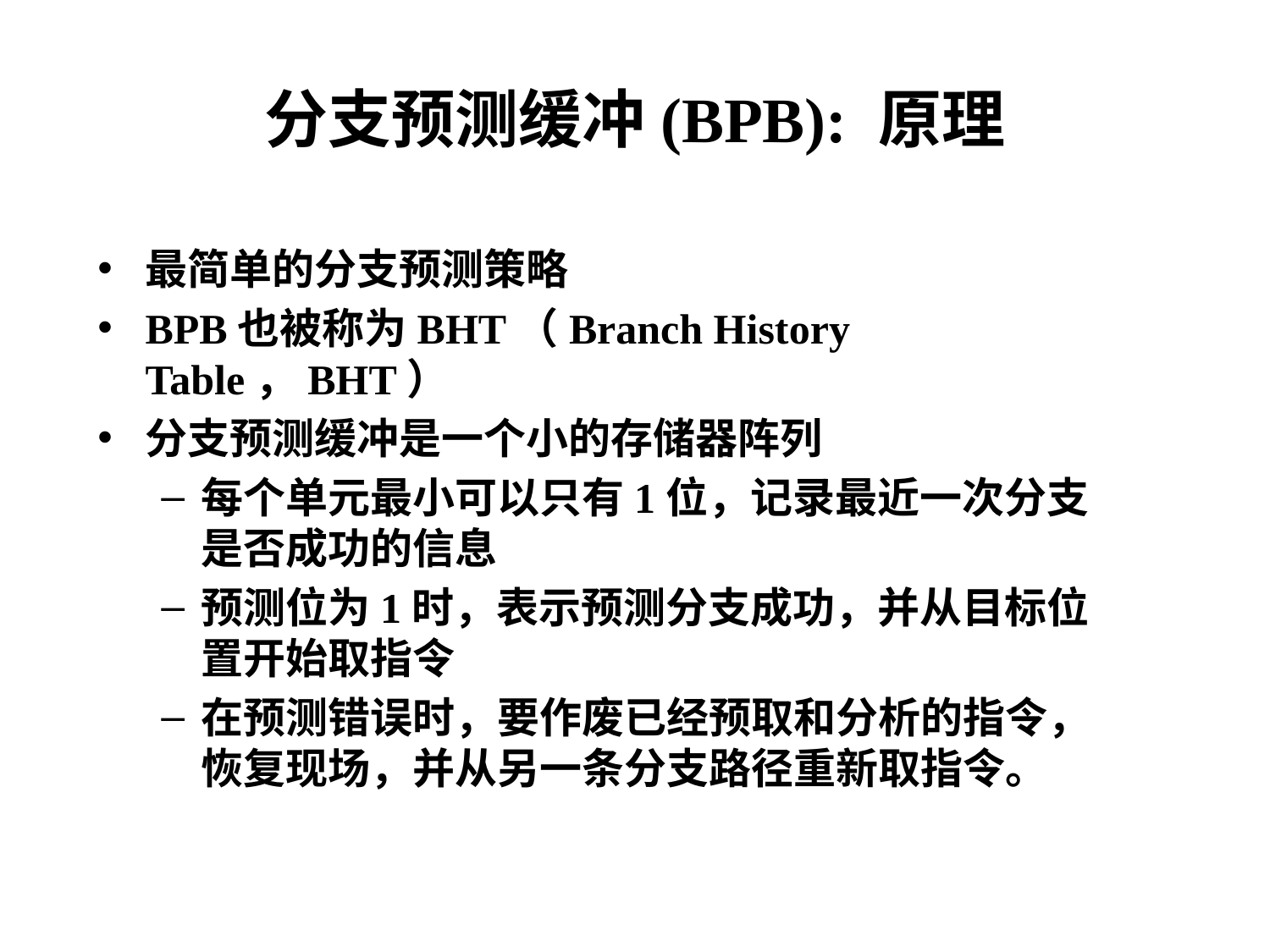

分支预测缓冲(BPB): 原理
最简单的分支预测策略
BPB也被称为BHT（Branch History Table，BHT）
分支预测缓冲是一个小的存储器阵列
每个单元最小可以只有1位，记录最近一次分支是否成功的信息
预测位为1时，表示预测分支成功，并从目标位置开始取指令
在预测错误时，要作废已经预取和分析的指令，恢复现场，并从另一条分支路径重新取指令。